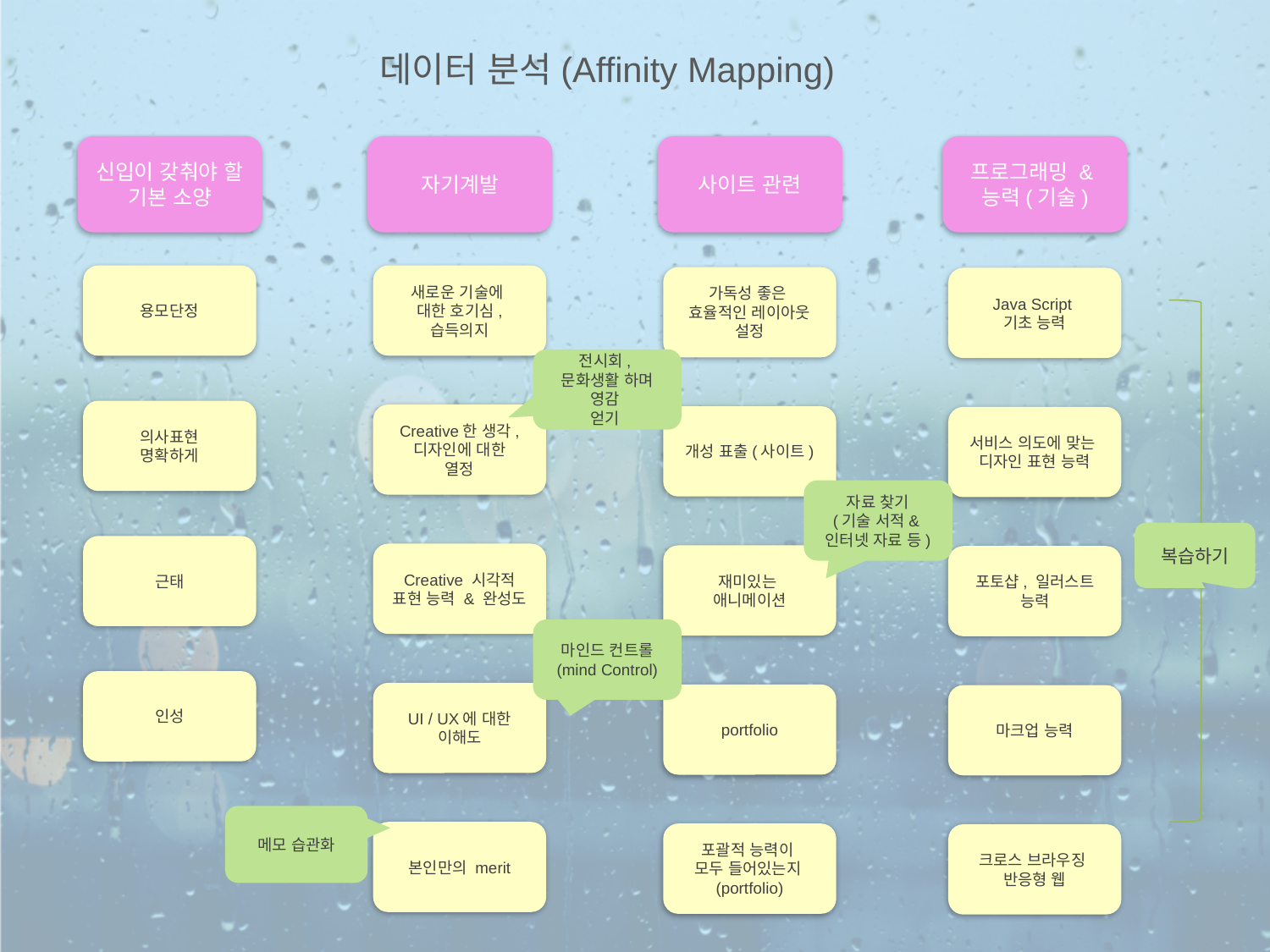

데이터 분석(Affinity Mapping)
신입이 갖춰야 할 기본 소양
자기계발
사이트 관련
프로그래밍 &
능력(기술)
용모단정
새로운 기술에
대한 호기심,
습득의지
가독성 좋은
효율적인 레이아웃
설정
Java Script
기초 능력

전시회,
문화생활 하며 영감
얻기
의사표현
명확하게
Creative한 생각,
디자인에 대한
열정
개성 표출(사이트)
서비스 의도에 맞는
디자인 표현 능력
자료 찾기
(기술 서적&인터넷 자료 등)
복습하기
근태
Creative 시각적 표현 능력 & 완성도
재미있는
애니메이션
포토샵, 일러스트
능력
마인드 컨트롤
(mind Control)
인성
UI / UX에 대한
이해도
portfolio
마크업 능력
메모 습관화
본인만의 merit
포괄적 능력이
모두 들어있는지(portfolio)
크로스 브라우징
반응형 웹